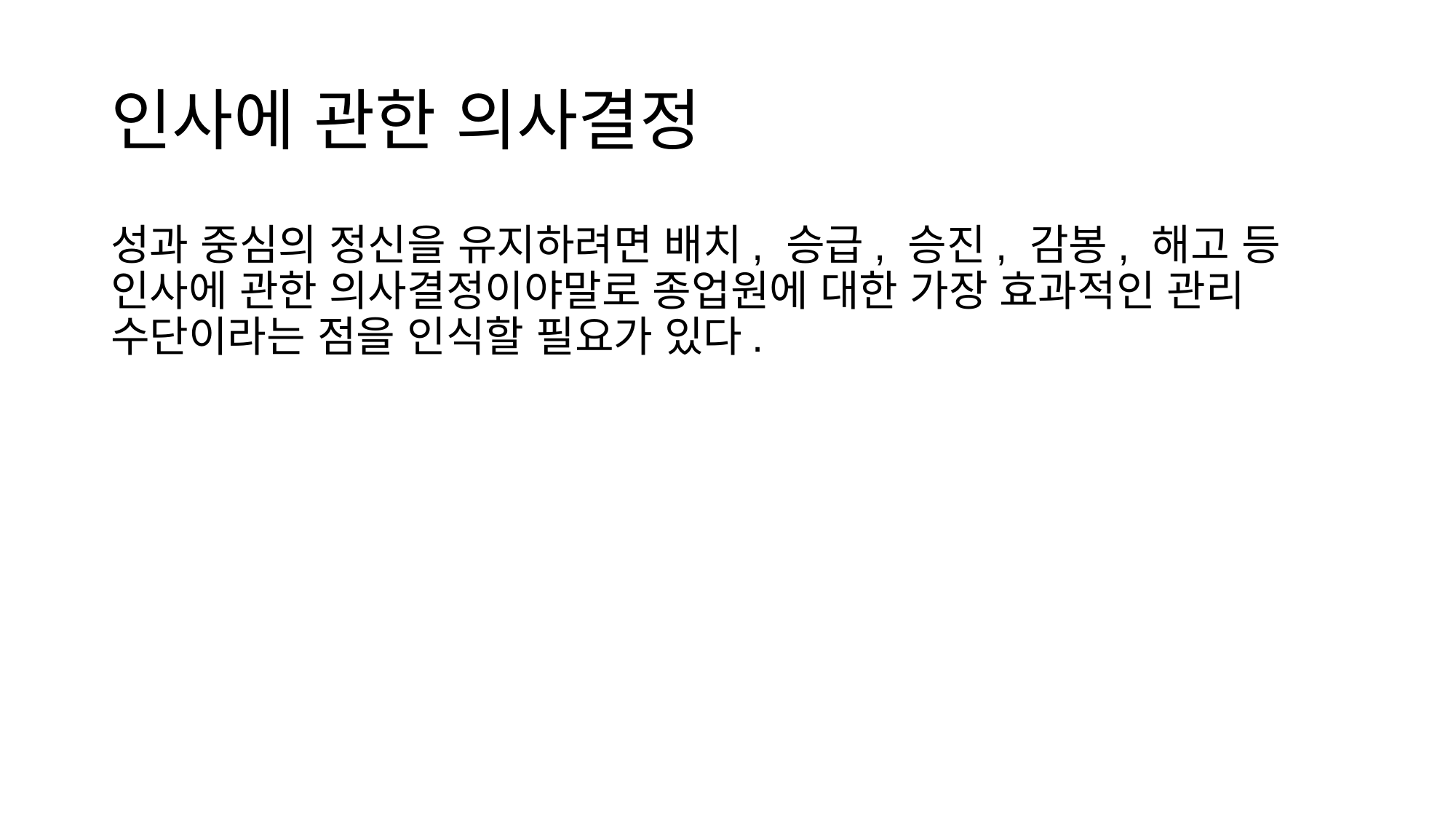

# 인사에 관한 의사결정
성과 중심의 정신을 유지하려면 배치, 승급, 승진, 감봉, 해고 등 인사에 관한 의사결정이야말로 종업원에 대한 가장 효과적인 관리 수단이라는 점을 인식할 필요가 있다.